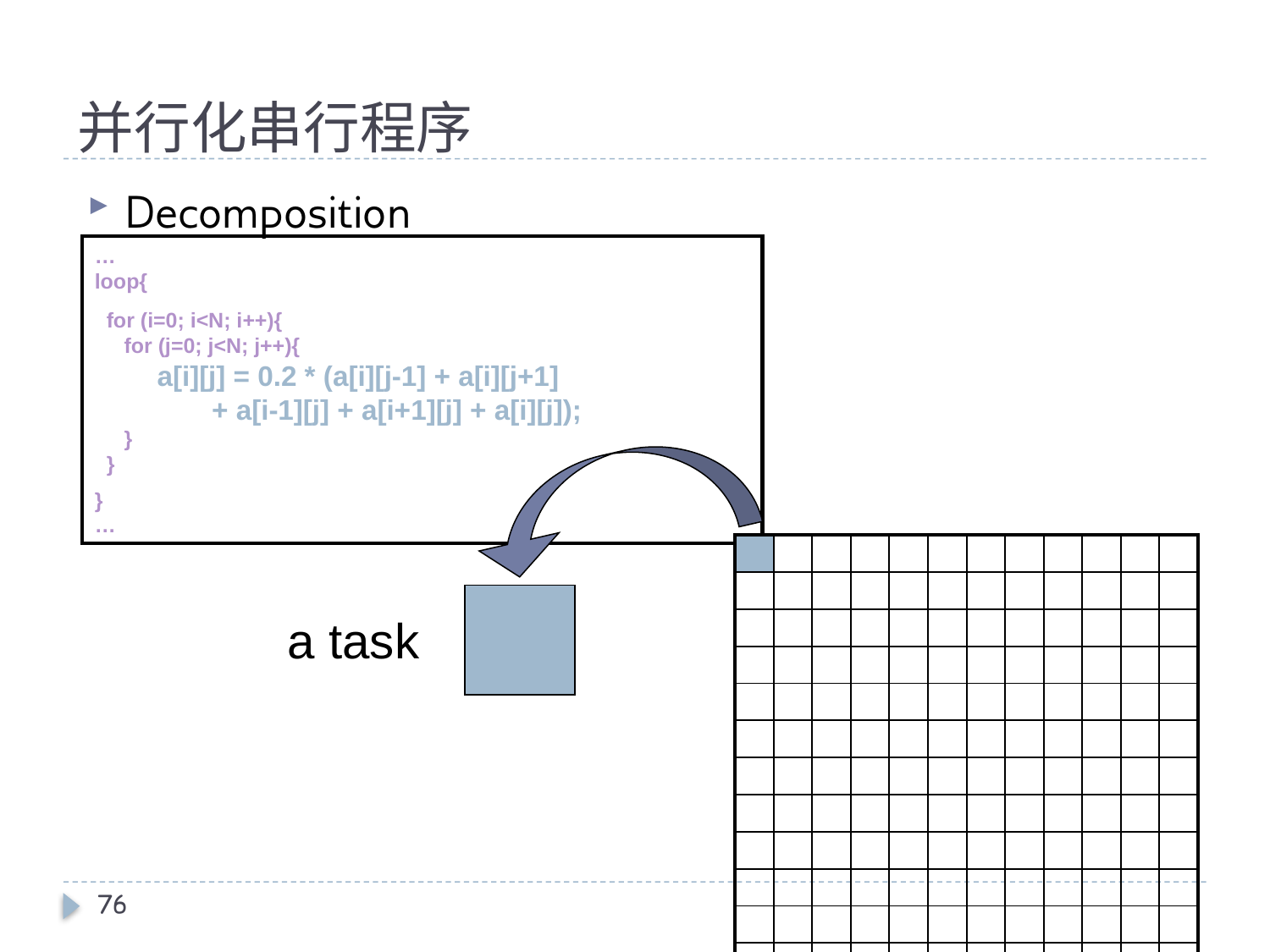

# 并行化串行程序
Decomposition
…
loop{
  for (i=0; i<N; i++){
     for (j=0; j<N; j++){
        a[i][j] = 0.2 * (a[i][j-1] + a[i][j+1]
               + a[i-1][j] + a[i+1][j] + a[i][j]);
     }
  }
}
…

|  |  |  |  |  |  |  |  |  |  |  |  |
| --- | --- | --- | --- | --- | --- | --- | --- | --- | --- | --- | --- |
|  |  |  |  |  |  |  |  |  |  |  |  |
|  |  |  |  |  |  |  |  |  |  |  |  |
|  |  |  |  |  |  |  |  |  |  |  |  |
|  |  |  |  |  |  |  |  |  |  |  |  |
|  |  |  |  |  |  |  |  |  |  |  |  |
|  |  |  |  |  |  |  |  |  |  |  |  |
|  |  |  |  |  |  |  |  |  |  |  |  |
|  |  |  |  |  |  |  |  |  |  |  |  |
|  |  |  |  |  |  |  |  |  |  |  |  |
|  |  |  |  |  |  |  |  |  |  |  |  |
|  |  |  |  |  |  |  |  |  |  |  |  |

a task
76